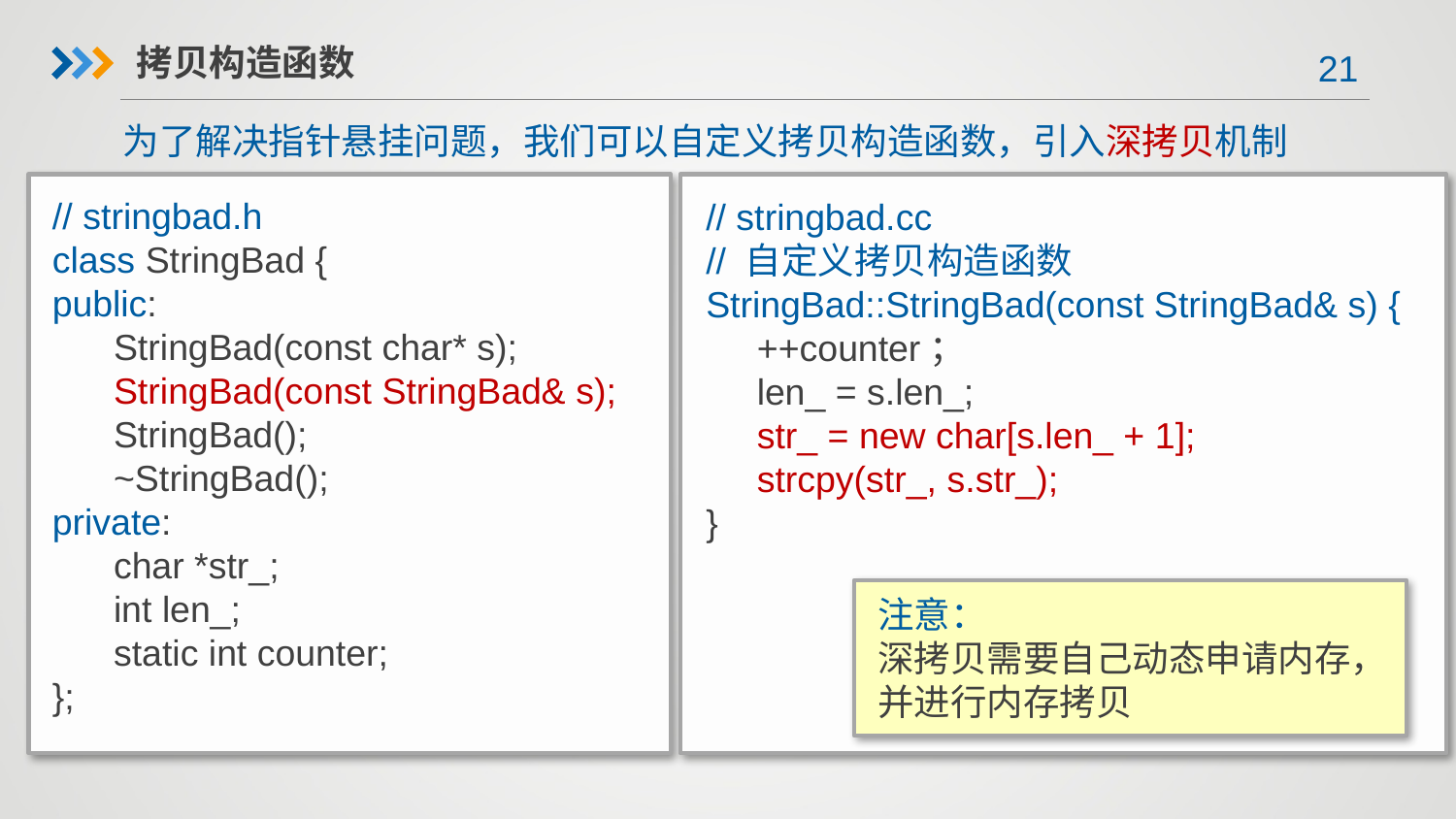

拷贝构造函数
为了解决指针悬挂问题，我们可以自定义拷贝构造函数，引入深拷贝机制

// stringbad.h
class StringBad {
public:
      StringBad(const char* s);
      StringBad(const StringBad& s);
      StringBad();
      ~StringBad();
private:
      char *str_;
      int len_;
      static int counter;
};

// stringbad.cc
// 自定义拷贝构造函数
StringBad::StringBad(const StringBad& s) {
     ++counter；
     len_ = s.len_;
     str_ = new char[s.len_ + 1];
     strcpy(str_, s.str_);
}

注意：
深拷贝需要自己动态申请内存，并进行内存拷贝